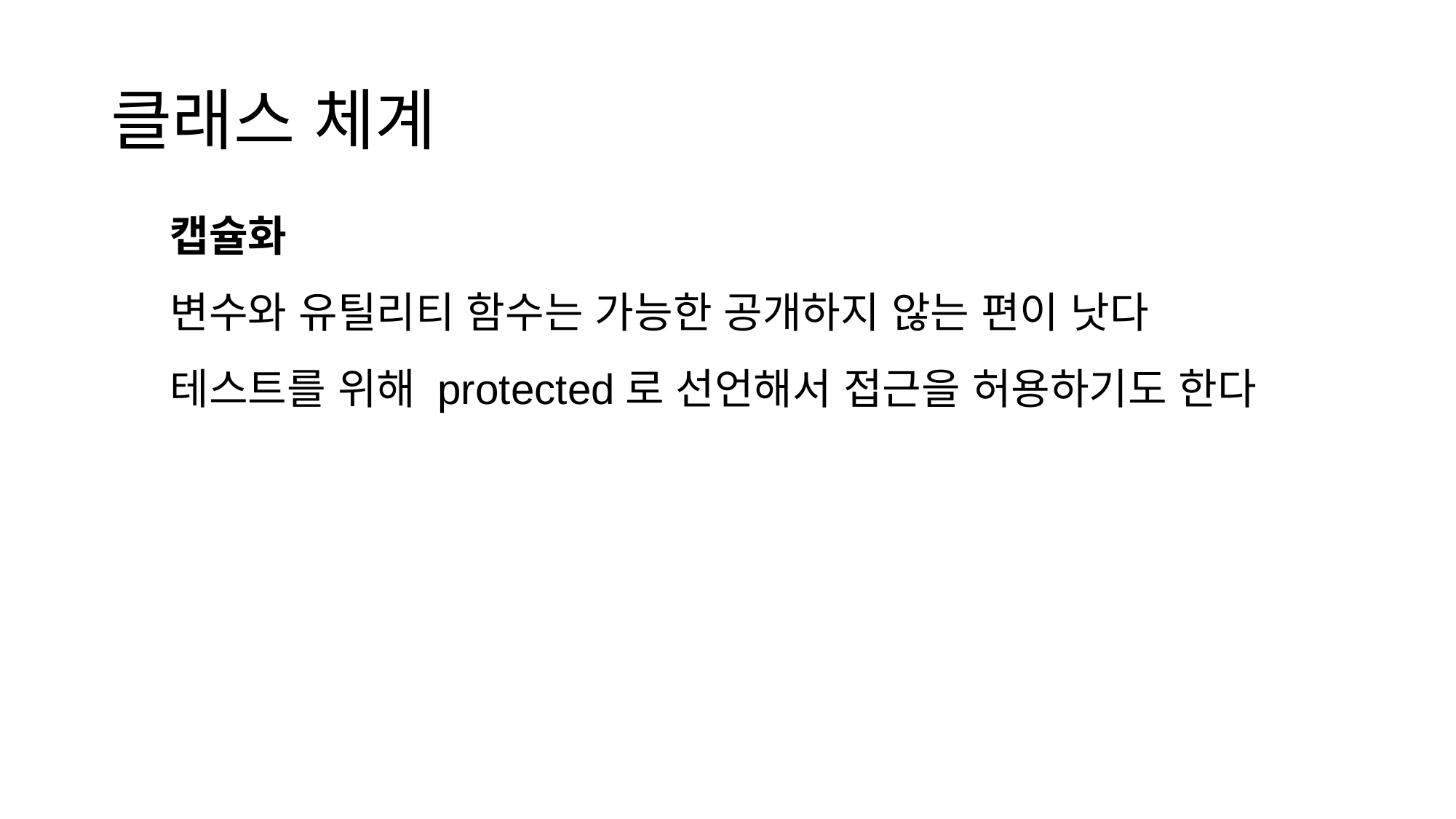

# 클래스 체계
캡슐화
변수와 유틸리티 함수는 가능한 공개하지 않는 편이 낫다
테스트를 위해 protected로 선언해서 접근을 허용하기도 한다